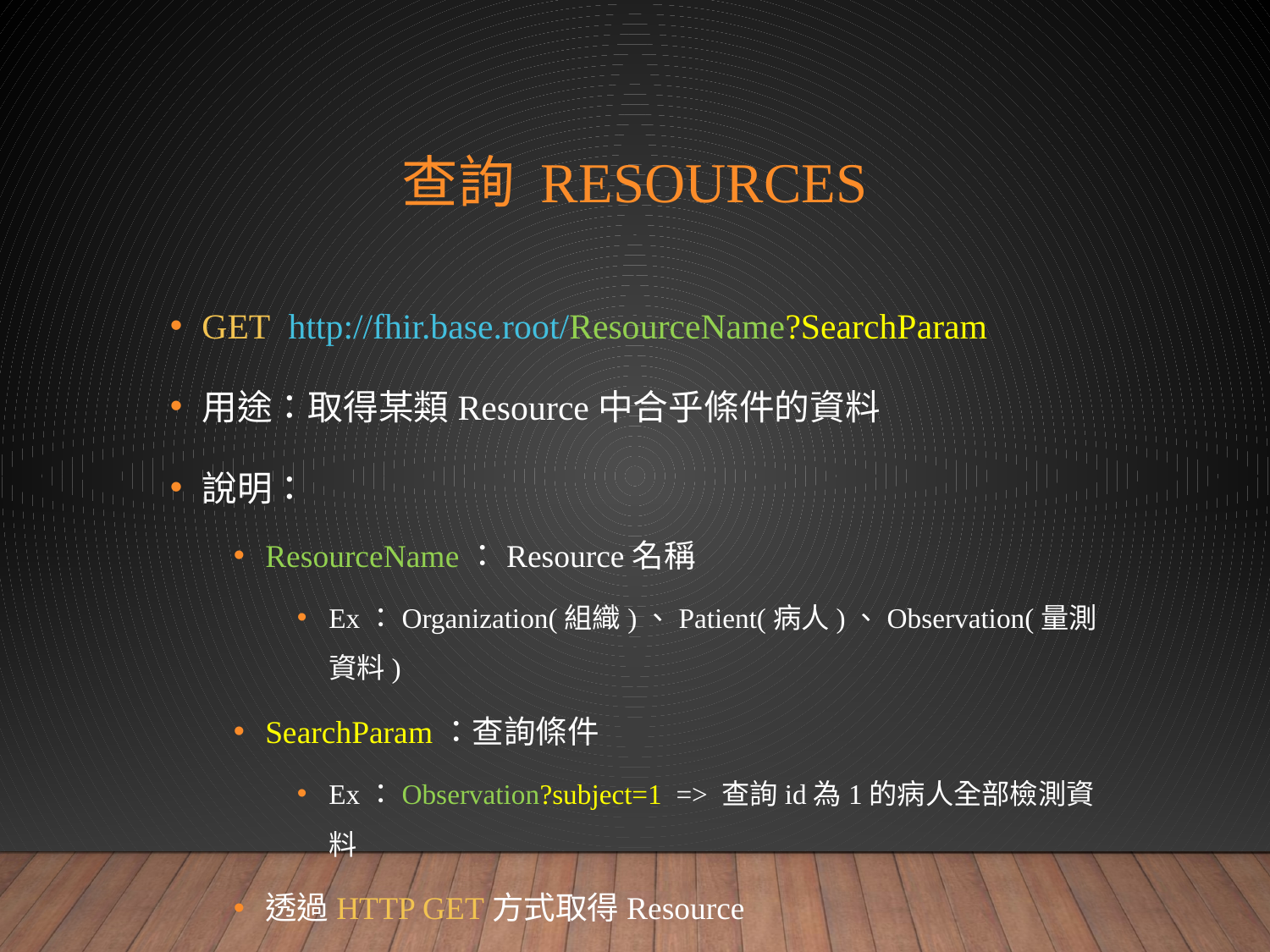

# 查詢 resources
GET  http://fhir.base.root/ResourceName?SearchParam
用途：取得某類Resource中合乎條件的資料
說明：
ResourceName：Resource名稱
Ex：Organization(組織)、Patient(病人)、Observation(量測資料)
SearchParam：查詢條件
Ex：Observation?subject=1  => 查詢id為1的病人全部檢測資料
透過HTTP GET方式取得Resource